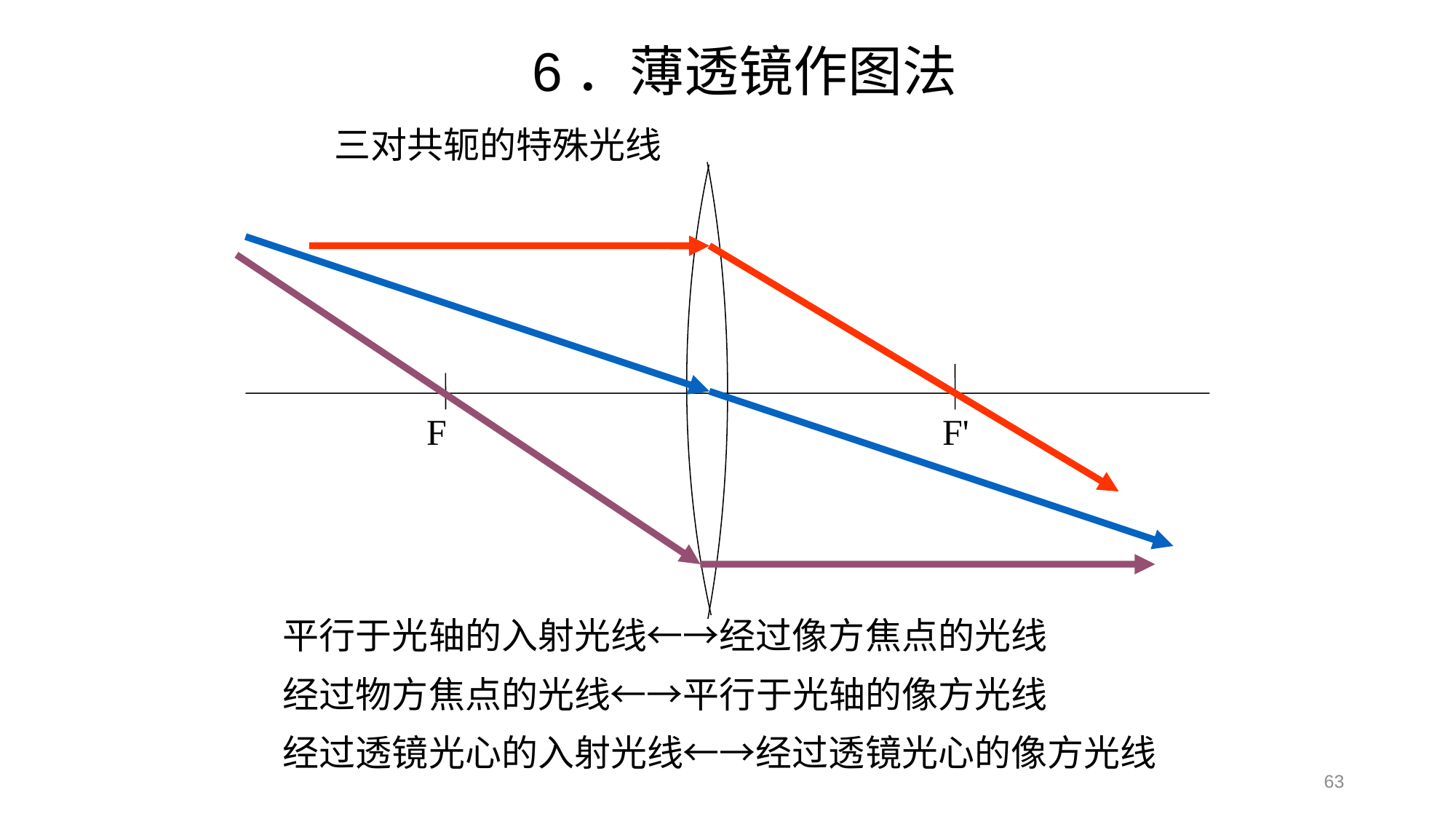

6．薄透镜作图法
三对共轭的特殊光线

F
F'

平行于光轴的入射光线←→经过像方焦点的光线
经过物方焦点的光线←→平行于光轴的像方光线
经过透镜光心的入射光线←→经过透镜光心的像方光线
63